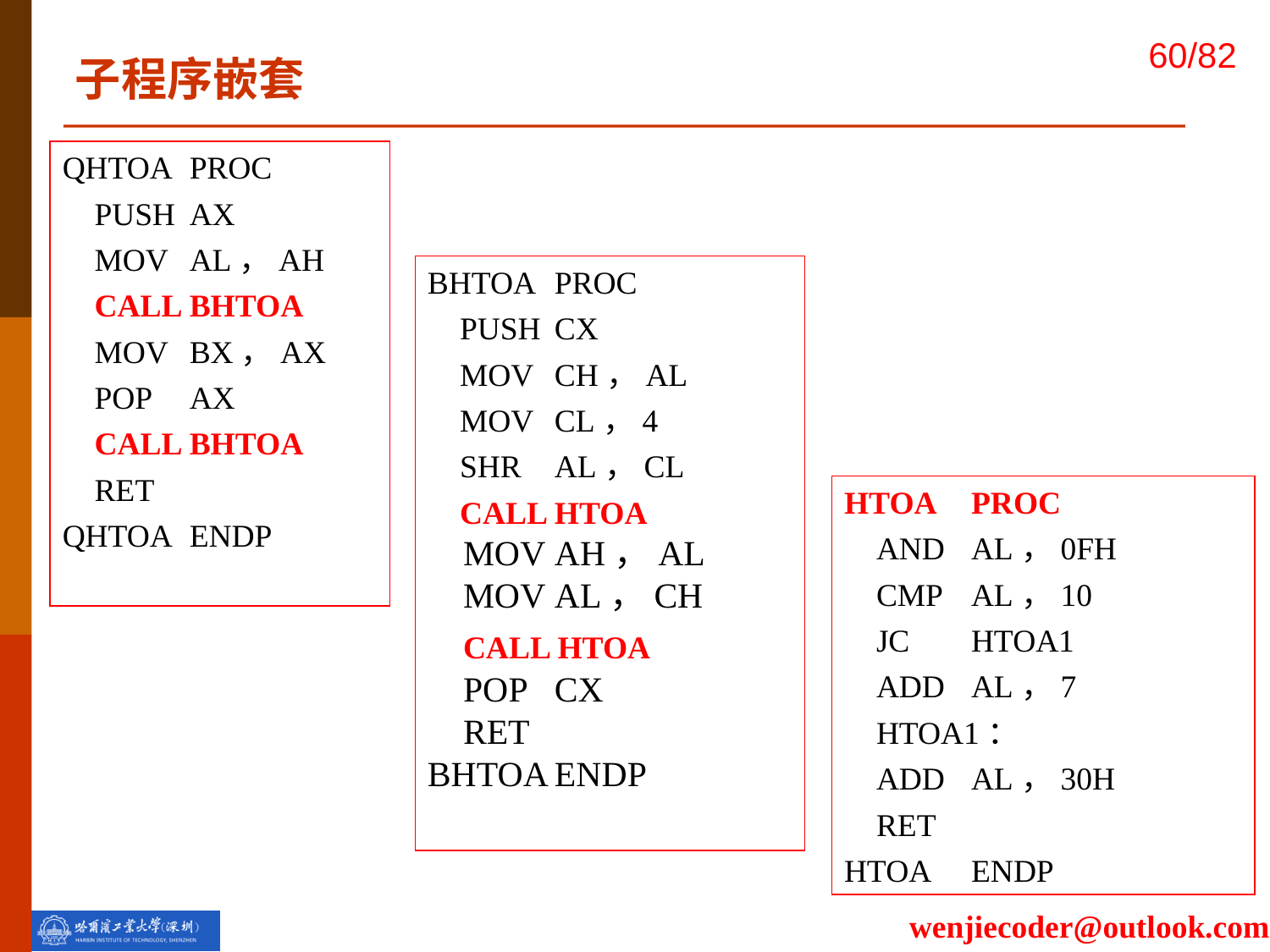

子程序嵌套
QHTOA	PROC
    PUSH	AX
    MOV	AL，AH
    CALL	BHTOA
    MOV	BX，AX
    POP	AX
    CALL	BHTOA
    RET
QHTOA	ENDP

BHTOA	PROC
    PUSH	CX
    MOV	CH，AL
    MOV	CL，4
    SHR	AL，CL
    CALL	HTOA
    MOV	AH，AL
    MOV	AL，CH
    CALL HTOA
    POP	CX
    RET
BHTOA	ENDP

HTOA	PROC
    AND	AL，0FH
    CMP	AL，10
    JC	HTOA1
    ADD	AL，7
    HTOA1：
    ADD	AL，30H
    RET
HTOA	ENDP